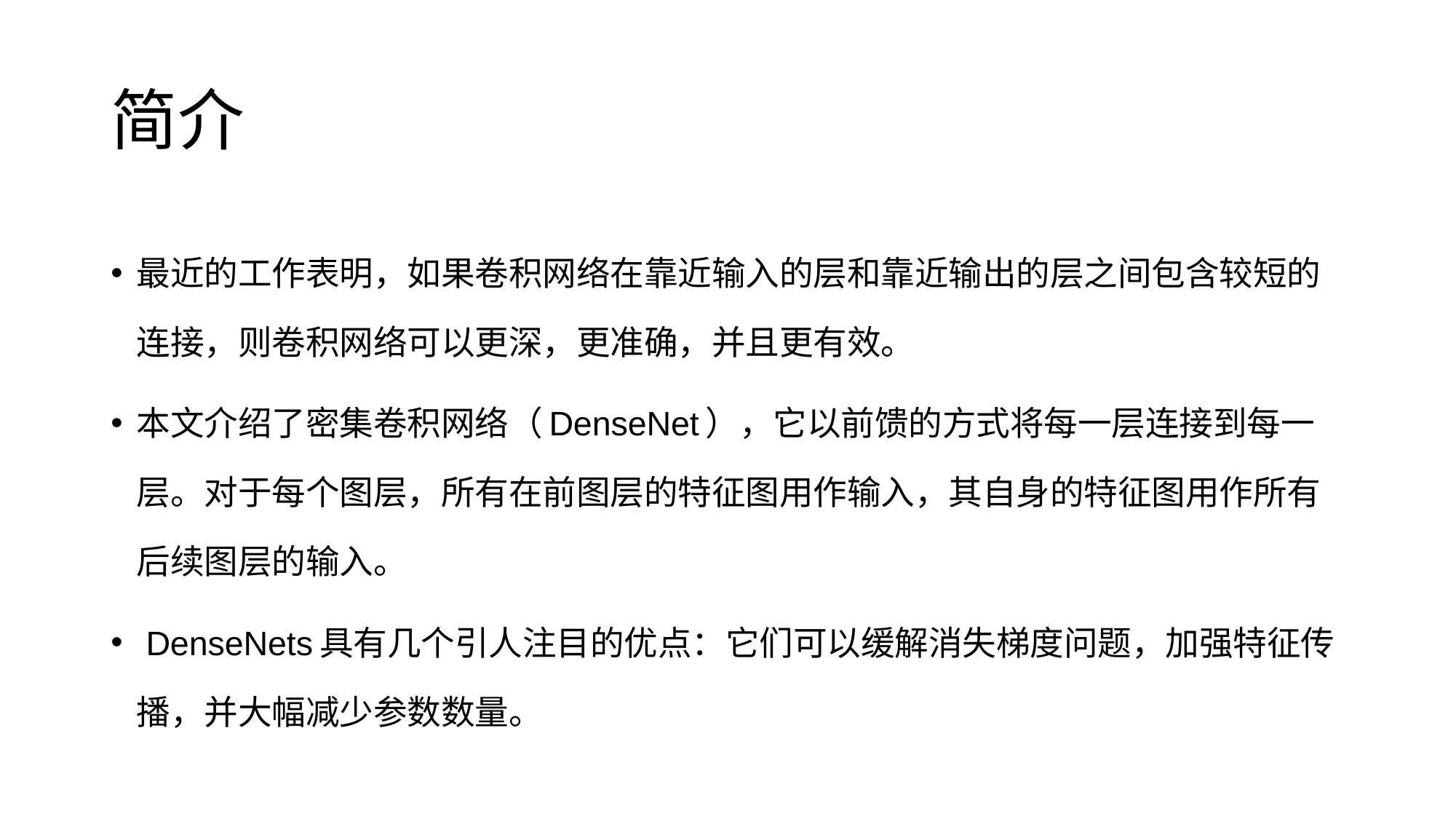

# 简介
最近的工作表明，如果卷积网络在靠近输入的层和靠近输出的层之间包含较短的连接，则卷积网络可以更深，更准确，并且更有效。
本文介绍了密集卷积网络（DenseNet），它以前馈的方式将每一层连接到每一层。对于每个图层，所有在前图层的特征图用作输入，其自身的特征图用作所有后续图层的输入。
 DenseNets具有几个引人注目的优点：它们可以缓解消失梯度问题，加强特征传播，并大幅减少参数数量。